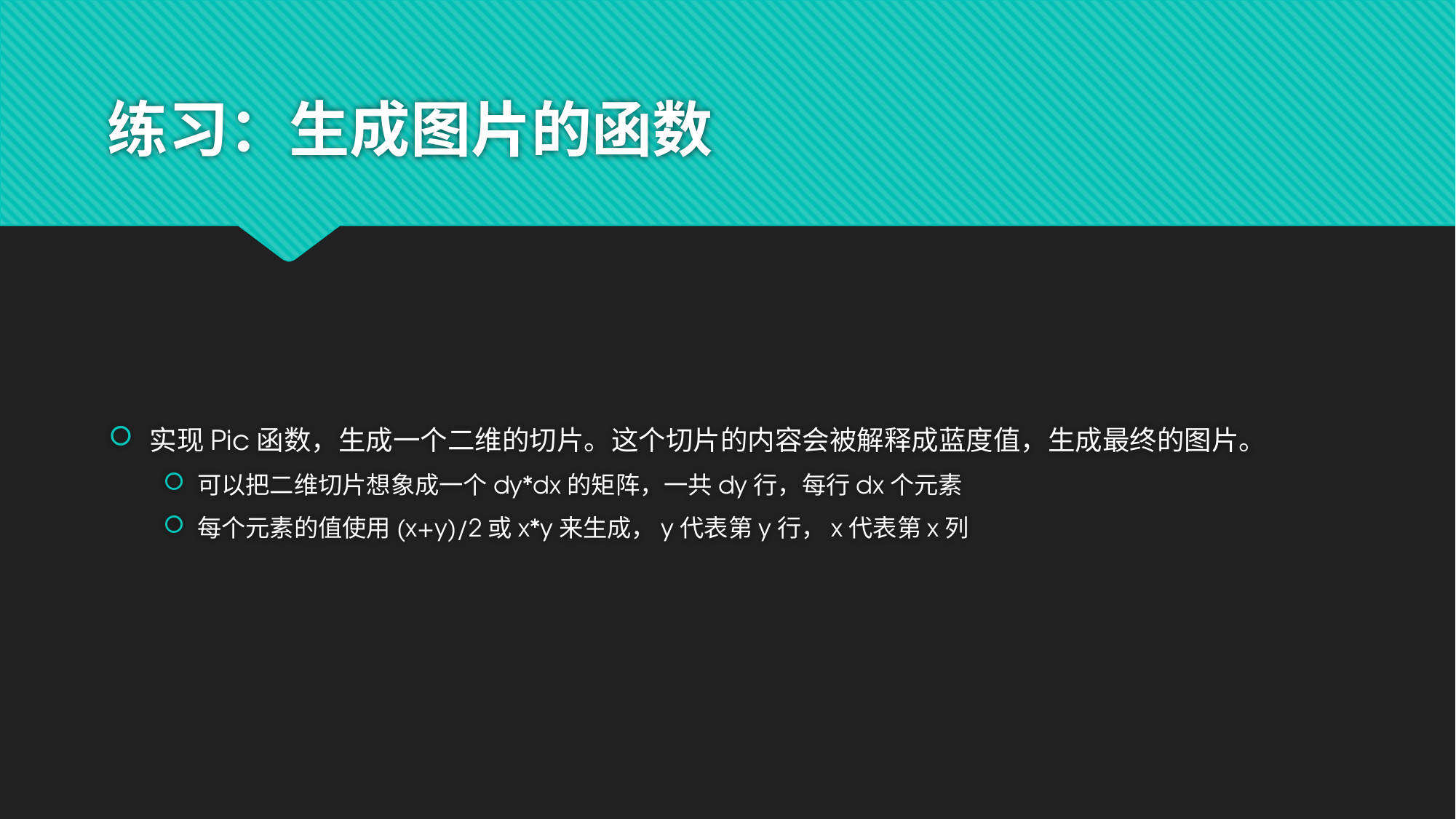

# 练习：生成图片的函数
实现Pic函数，生成一个二维的切片。这个切片的内容会被解释成蓝度值，生成最终的图片。
可以把二维切片想象成一个dy*dx的矩阵，一共dy行，每行dx个元素
每个元素的值使用(x+y)/2或x*y来生成，y代表第y行，x代表第x列